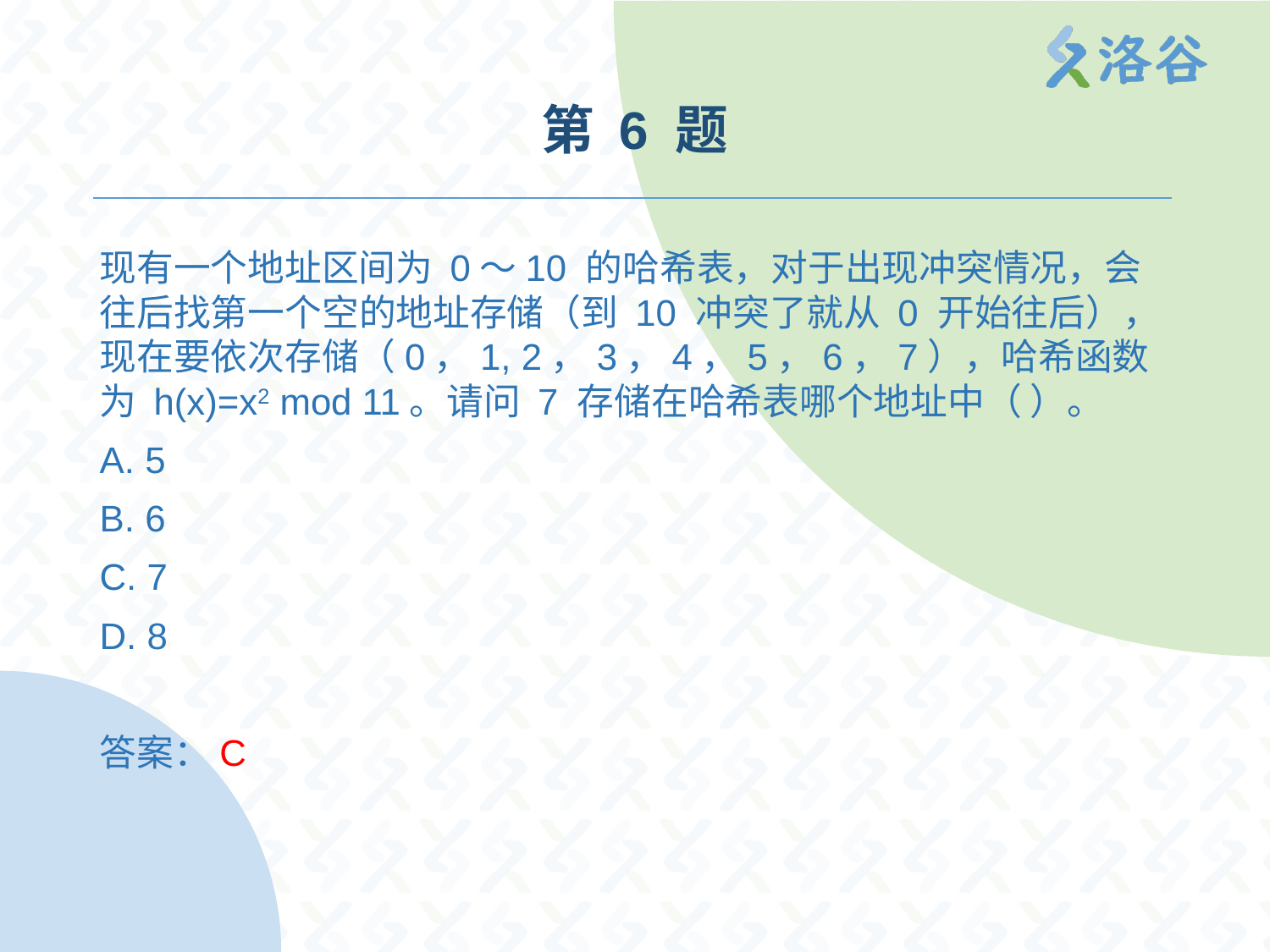

# 第 6 题
现有一个地址区间为 0～10 的哈希表，对于出现冲突情况，会往后找第一个空的地址存储（到 10 冲突了就从 0 开始往后），现在要依次存储（0，1, 2，3，4，5，6，7），哈希函数为 h(x)=x2 mod 11。请问 7 存储在哈希表哪个地址中（ ）。
A. 5
B. 6
C. 7
D. 8

答案：C